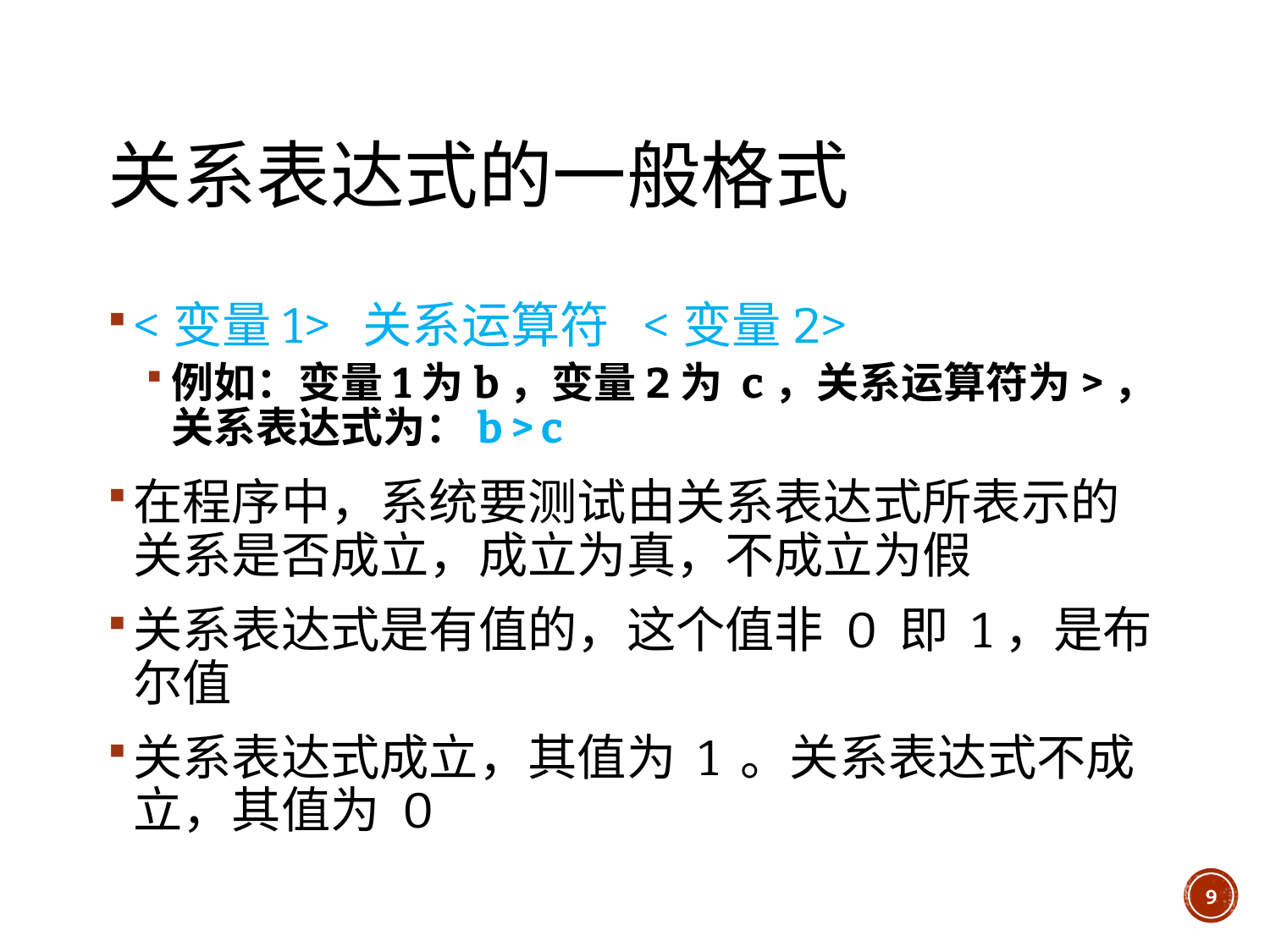

# 关系表达式的一般格式
<变量1>  关系运算符  <变量2>
例如：变量1为b，变量2为 c，关系运算符为>，关系表达式为：b > c
在程序中，系统要测试由关系表达式所表示的关系是否成立，成立为真，不成立为假
关系表达式是有值的，这个值非 0 即 1，是布尔值
关系表达式成立，其值为 1 。关系表达式不成立，其值为 0
9